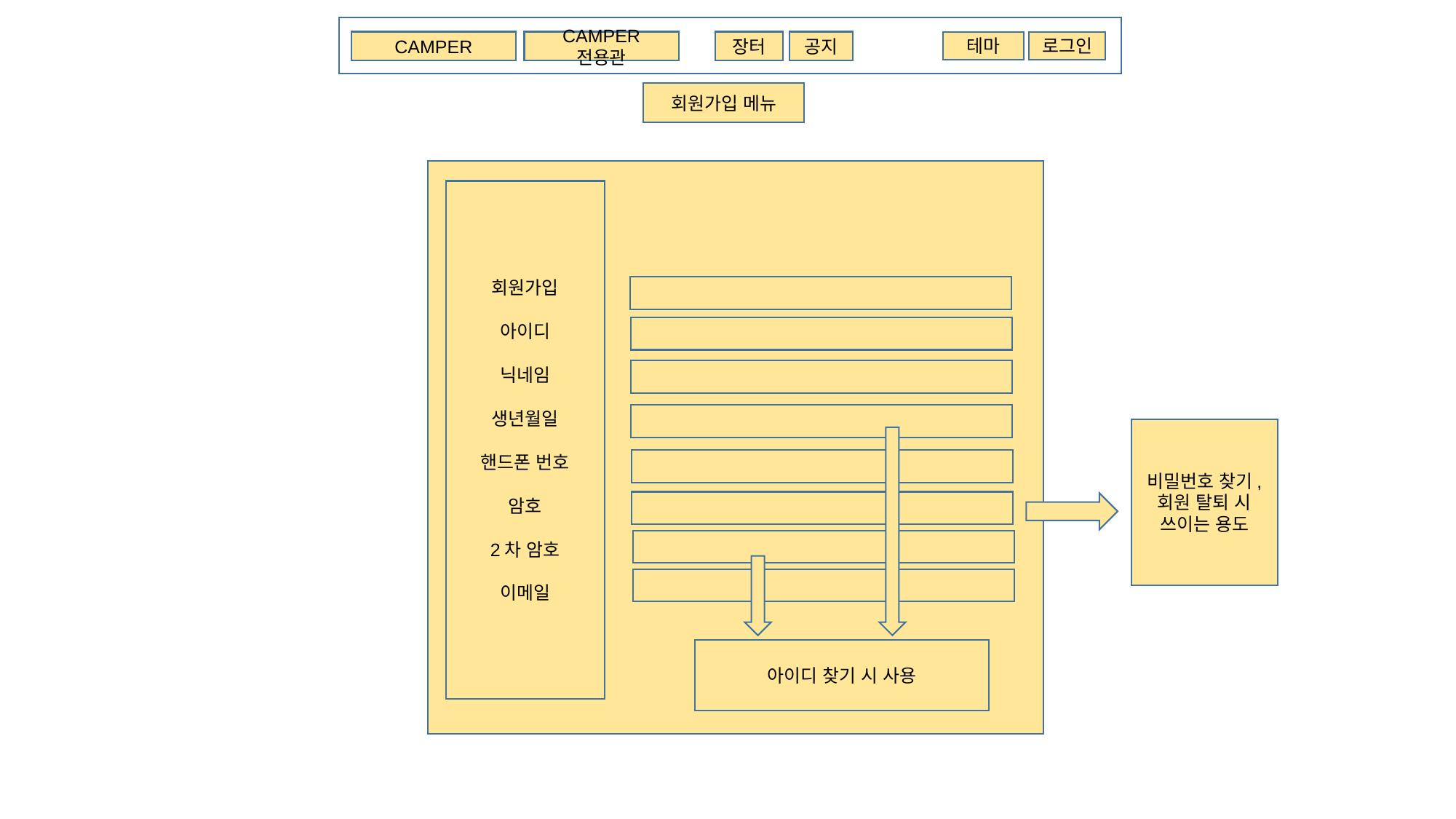

CAMPER
CAMPER 전용관
장터
공지
테마
로그인
회원가입 메뉴

회원가입

아이디

닉네임

생년월일

핸드폰 번호

암호

2차 암호

이메일

비밀번호 찾기, 회원 탈퇴 시
쓰이는 용도

아이디 찾기 시 사용